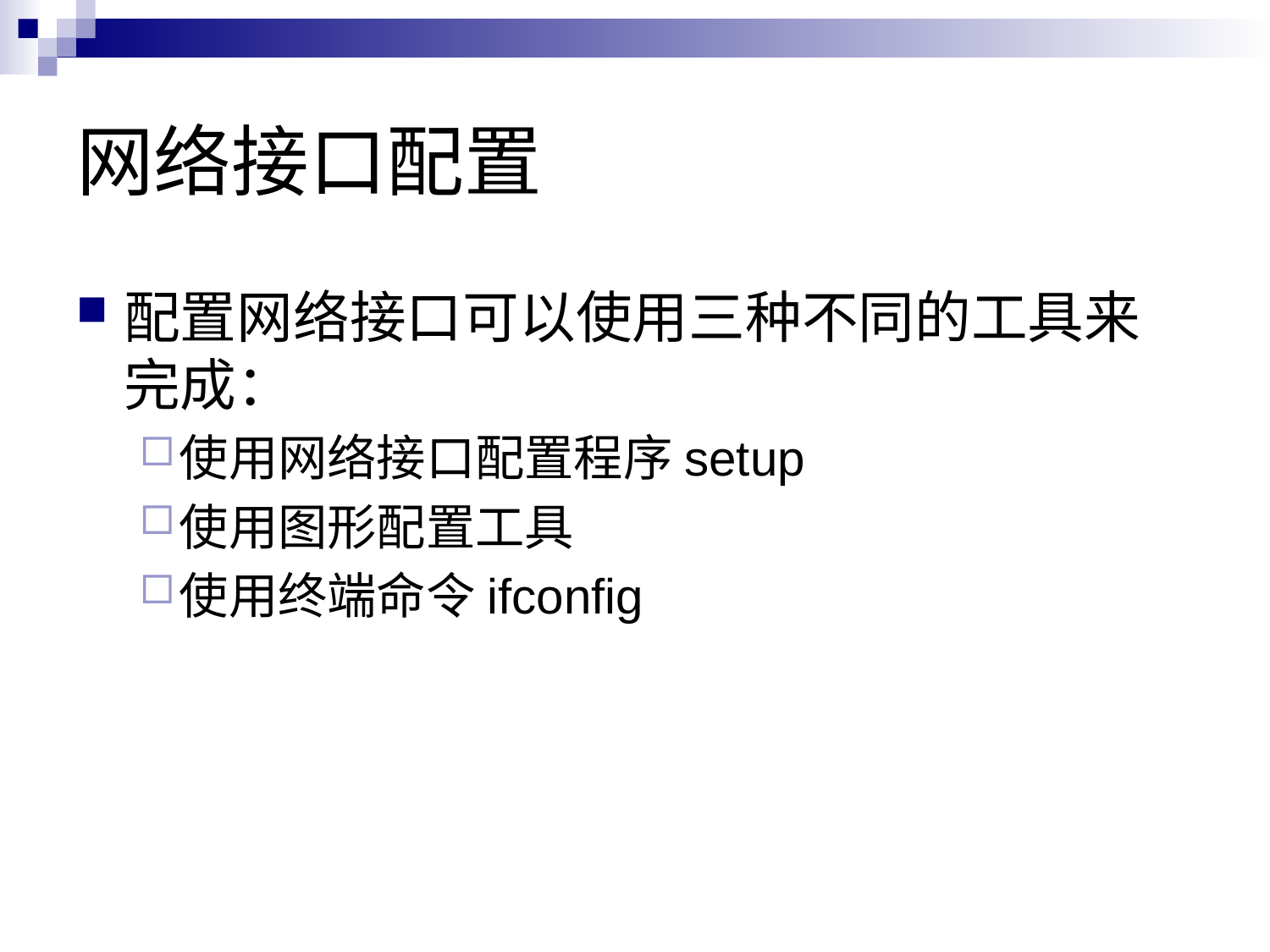

# 网络接口配置
配置网络接口可以使用三种不同的工具来完成：
使用网络接口配置程序setup
使用图形配置工具
使用终端命令ifconfig